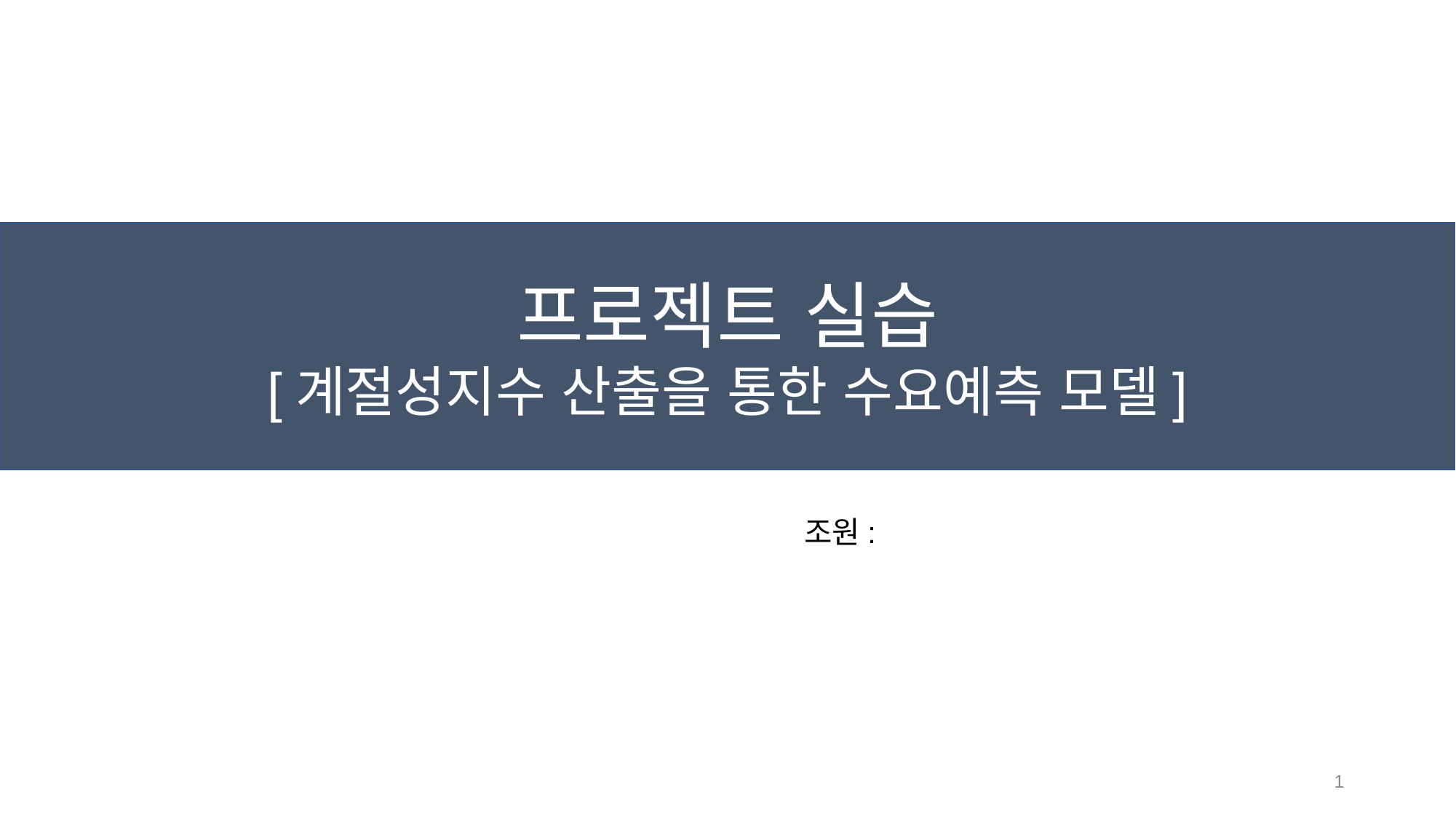

프로젝트 실습
[계절성지수 산출을 통한 수요예측 모델]
조원:
1